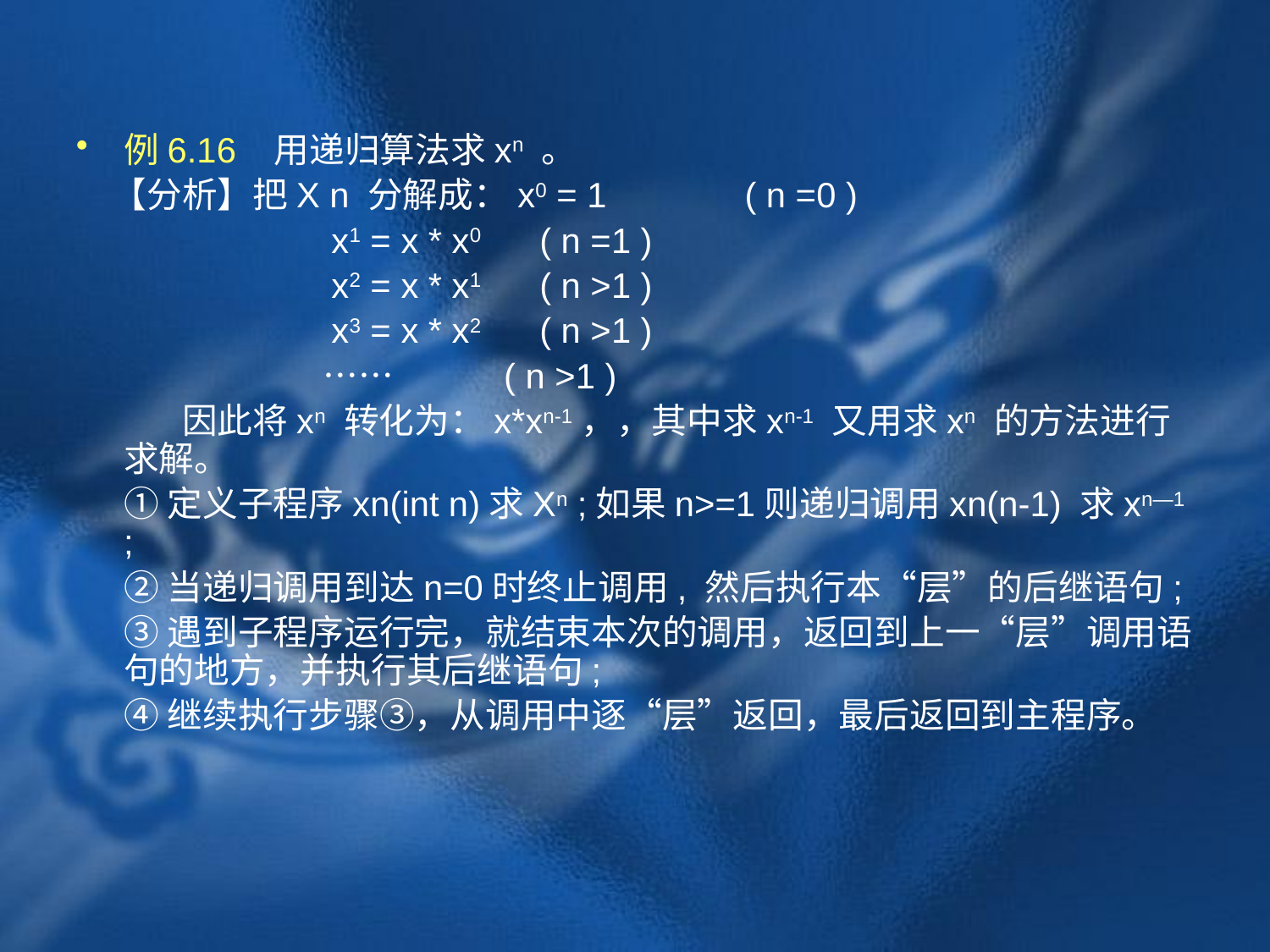

例6.16   用递归算法求xn 。
　【分析】把X n 分解成：x0 = 1        　 ( n =0 )
　　　                  x1 = x * x0      ( n =1 )
　　　                  x2 = x * x1      ( n >1 )
　　　                  x3 = x * x2      ( n >1 )
　　　                  ……             ( n >1 )
　　　因此将xn 转化为：x*xn-1，，其中求xn-1 又用求xn 的方法进行求解。
	①定义子程序xn(int n)求Xn ;如果n>=1则递归调用xn(n-1) 求xn—1 ;
	②当递归调用到达n=0时终止调用, 然后执行本“层”的后继语句;
	③遇到子程序运行完，就结束本次的调用，返回到上一“层”调用语句的地方，并执行其后继语句;
	④继续执行步骤③，从调用中逐“层”返回，最后返回到主程序。